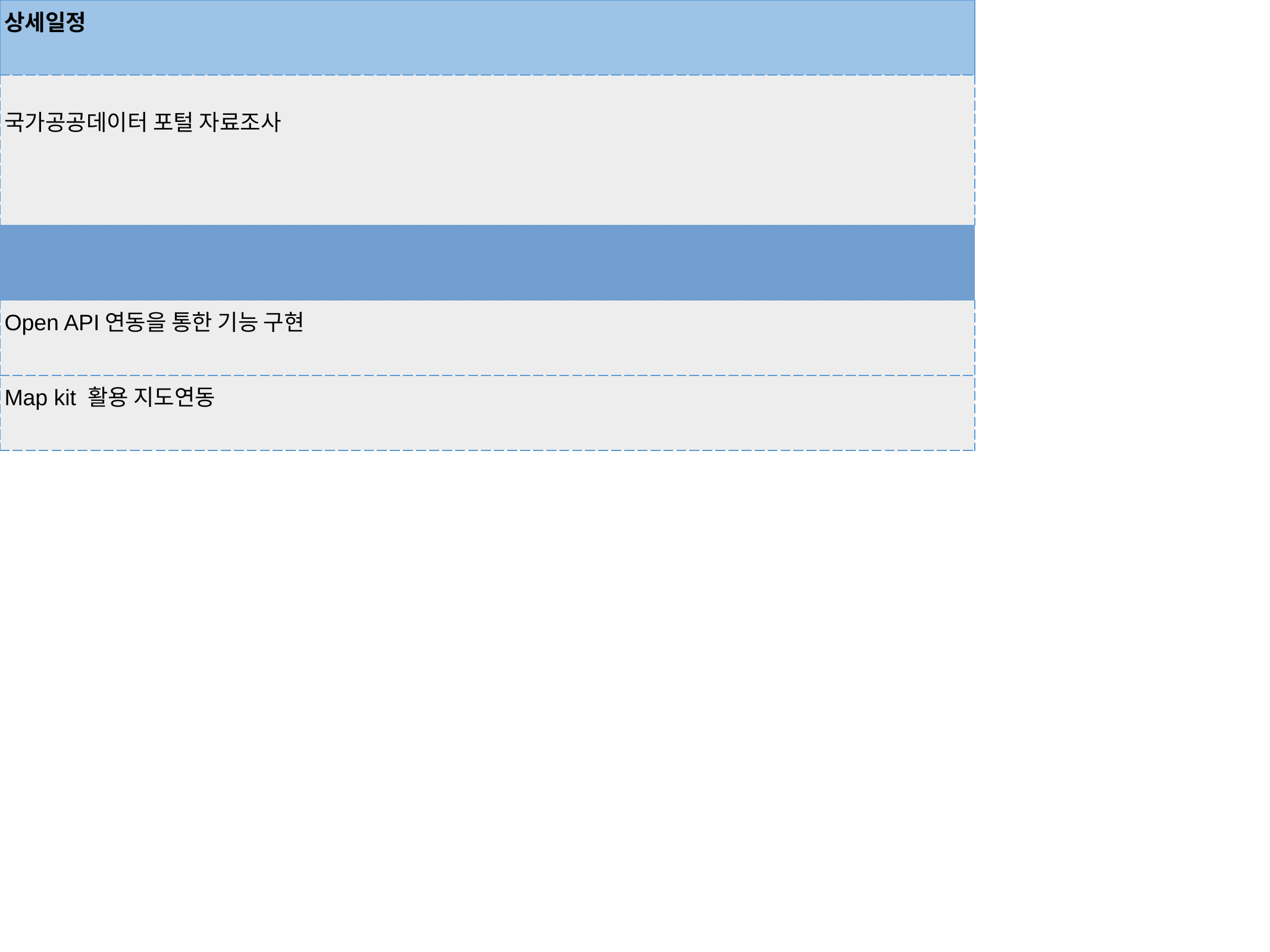

기획 분석

| 상세일정 |
| --- |
| 국가공공데이터 포털 자료조사 |
|  |
| Open API연동을 통한 기능 구현 |
| Map kit 활용 지도연동 |
| 사운드, 및 디자인 작업 |